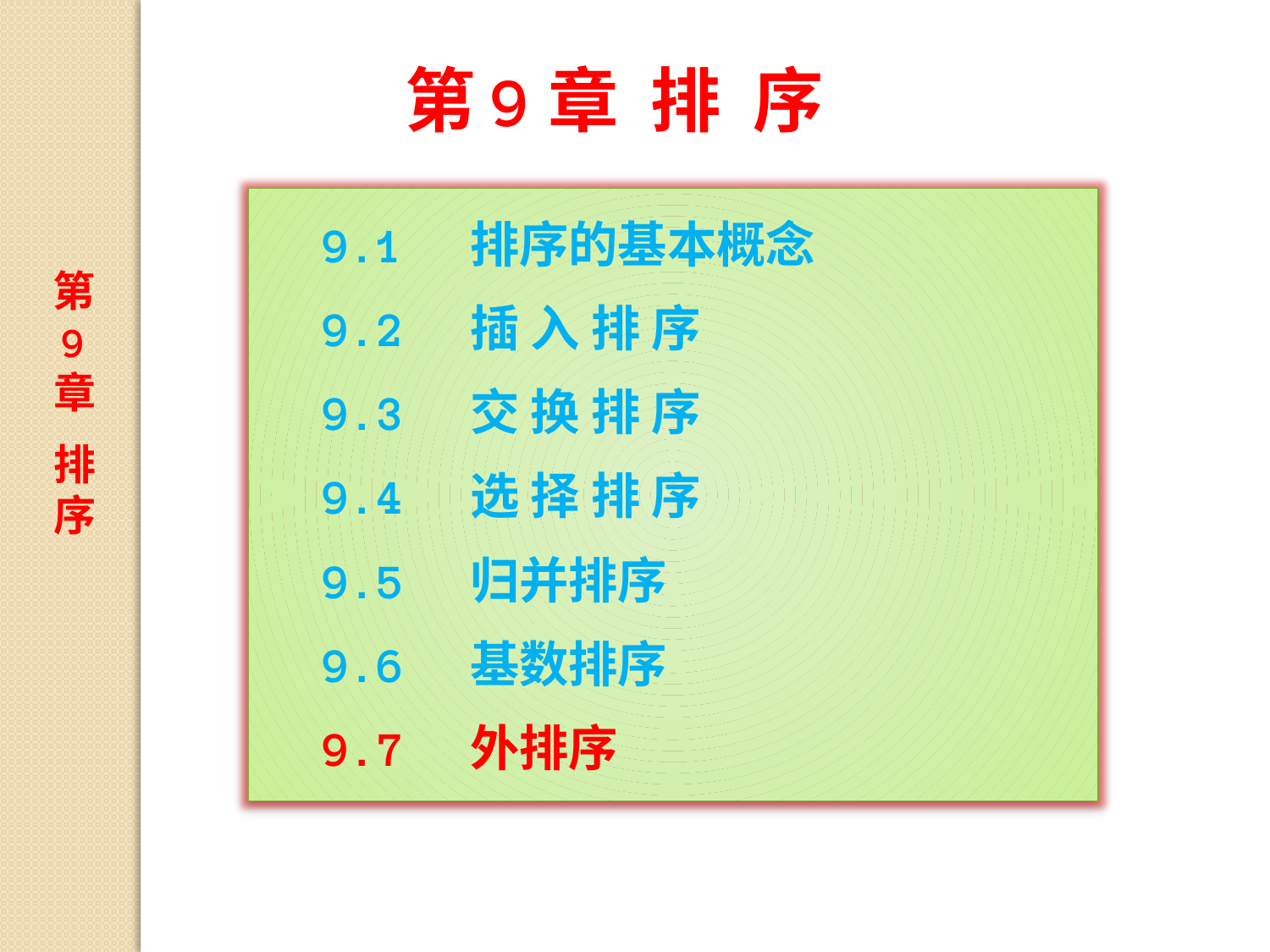

第9章  排  序
9.1  排序的基本概念
9.2  插 入 排 序
9.3  交 换 排 序
9.4  选 择 排 序
9.5  归并排序
9.6  基数排序
9.7  外排序
第9章
排  序